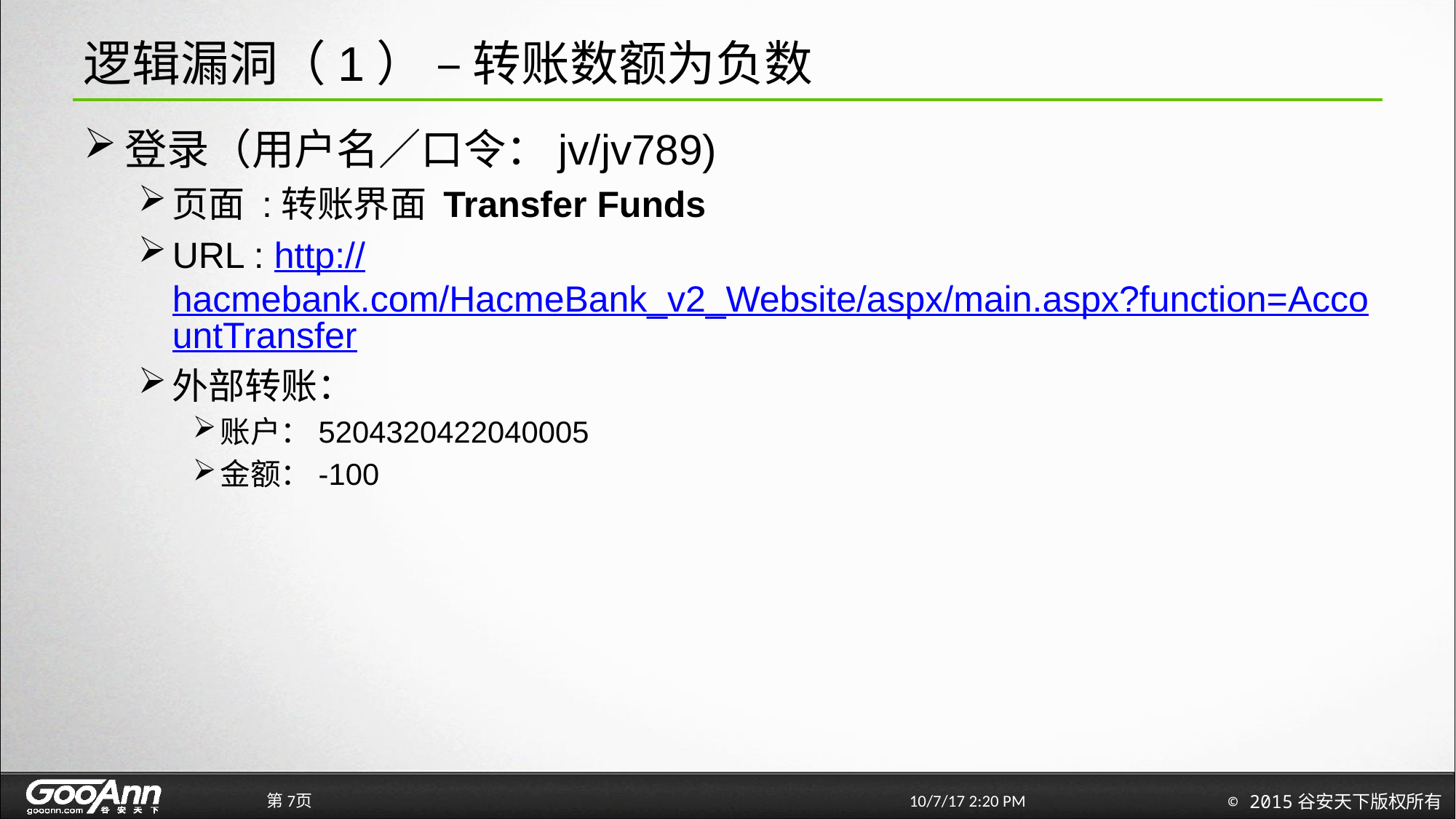

# 逻辑漏洞（1） – 转账数额为负数
登录（用户名／口令：jv/jv789)
页面 :转账界面 Transfer Funds
URL : http://hacmebank.com/HacmeBank_v2_Website/aspx/main.aspx?function=AccountTransfer
外部转账：
账户：5204320422040005
金额：-100